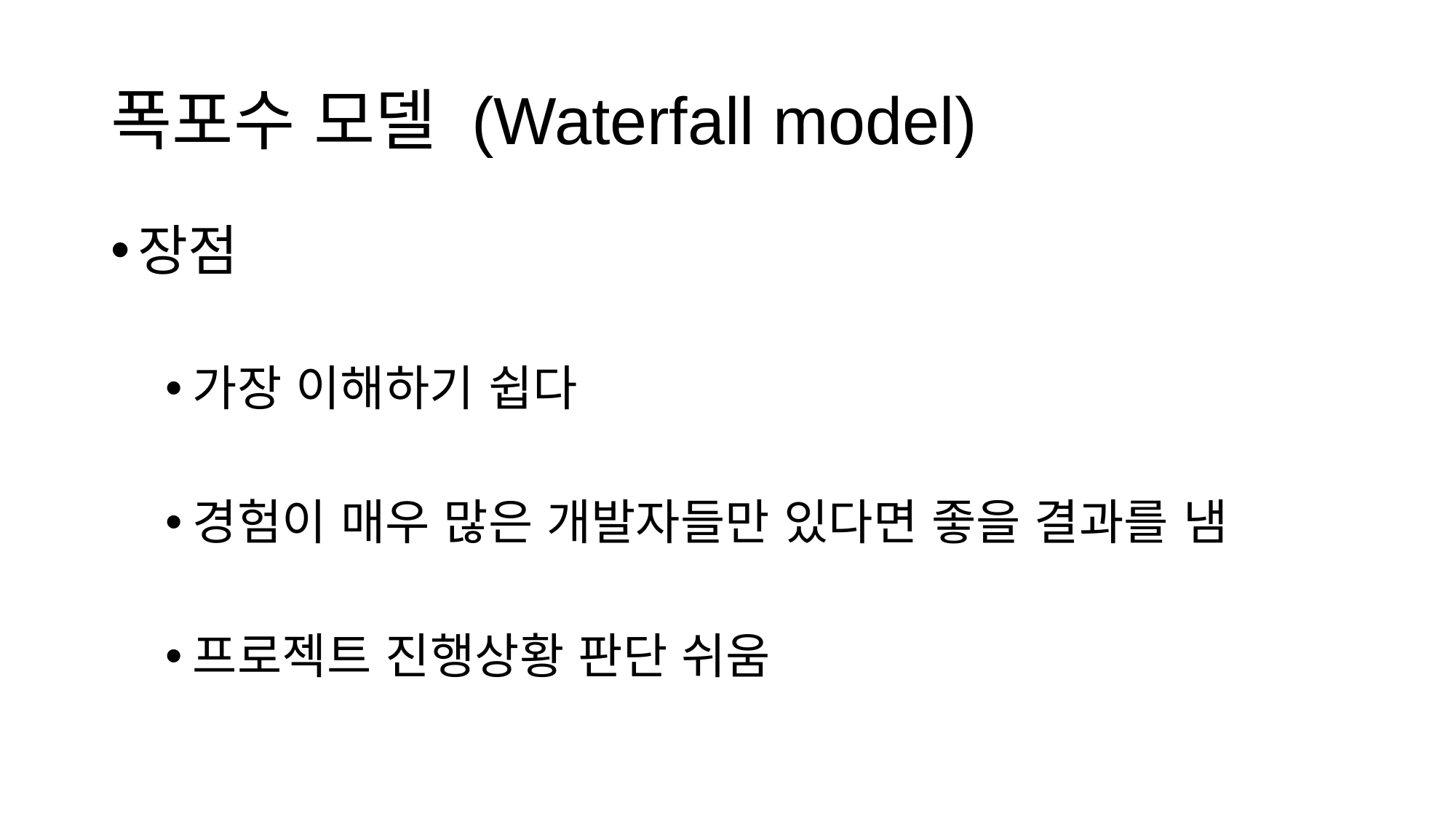

# 폭포수 모델 (Waterfall model)
장점

가장 이해하기 쉽다

경험이 매우 많은 개발자들만 있다면 좋을 결과를 냄

프로젝트 진행상황 판단 쉬움